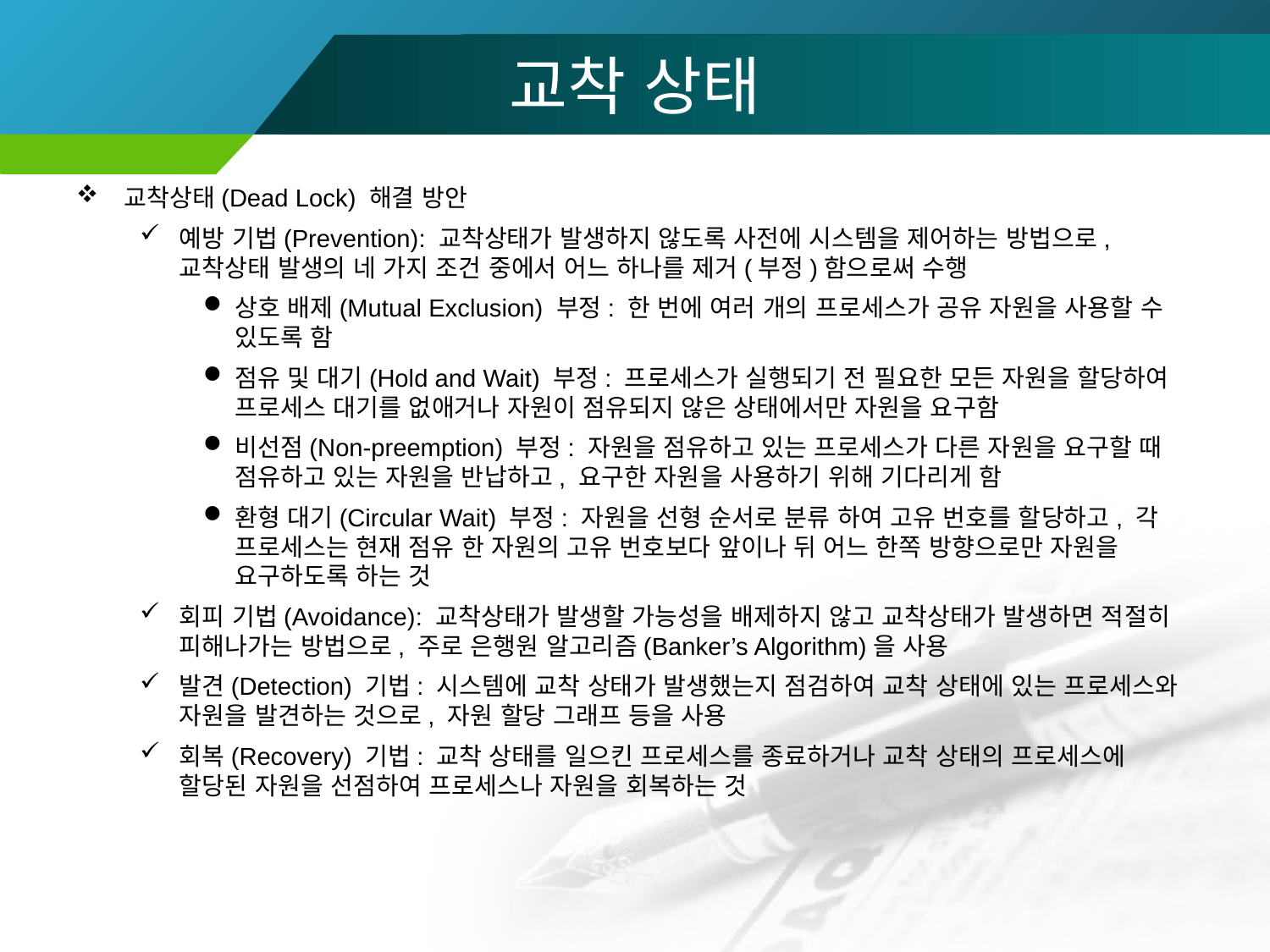

# 교착 상태
교착상태(Dead Lock) 해결 방안
예방 기법(Prevention): 교착상태가 발생하지 않도록 사전에 시스템을 제어하는 방법으로, 교착상태 발생의 네 가지 조건 중에서 어느 하나를 제거(부정)함으로써 수행
상호 배제(Mutual Exclusion) 부정: 한 번에 여러 개의 프로세스가 공유 자원을 사용할 수 있도록 함
점유 및 대기(Hold and Wait) 부정: 프로세스가 실행되기 전 필요한 모든 자원을 할당하여 프로세스 대기를 없애거나 자원이 점유되지 않은 상태에서만 자원을 요구함
비선점(Non-preemption) 부정: 자원을 점유하고 있는 프로세스가 다른 자원을 요구할 때 점유하고 있는 자원을 반납하고, 요구한 자원을 사용하기 위해 기다리게 함
환형 대기(Circular Wait) 부정: 자원을 선형 순서로 분류 하여 고유 번호를 할당하고, 각 프로세스는 현재 점유 한 자원의 고유 번호보다 앞이나 뒤 어느 한쪽 방향으로만 자원을 요구하도록 하는 것
회피 기법(Avoidance): 교착상태가 발생할 가능성을 배제하지 않고 교착상태가 발생하면 적절히 피해나가는 방법으로, 주로 은행원 알고리즘(Banker’s Algorithm)을 사용
발견(Detection) 기법: 시스템에 교착 상태가 발생했는지 점검하여 교착 상태에 있는 프로세스와 자원을 발견하는 것으로, 자원 할당 그래프 등을 사용
회복(Recovery) 기법: 교착 상태를 일으킨 프로세스를 종료하거나 교착 상태의 프로세스에 할당된 자원을 선점하여 프로세스나 자원을 회복하는 것